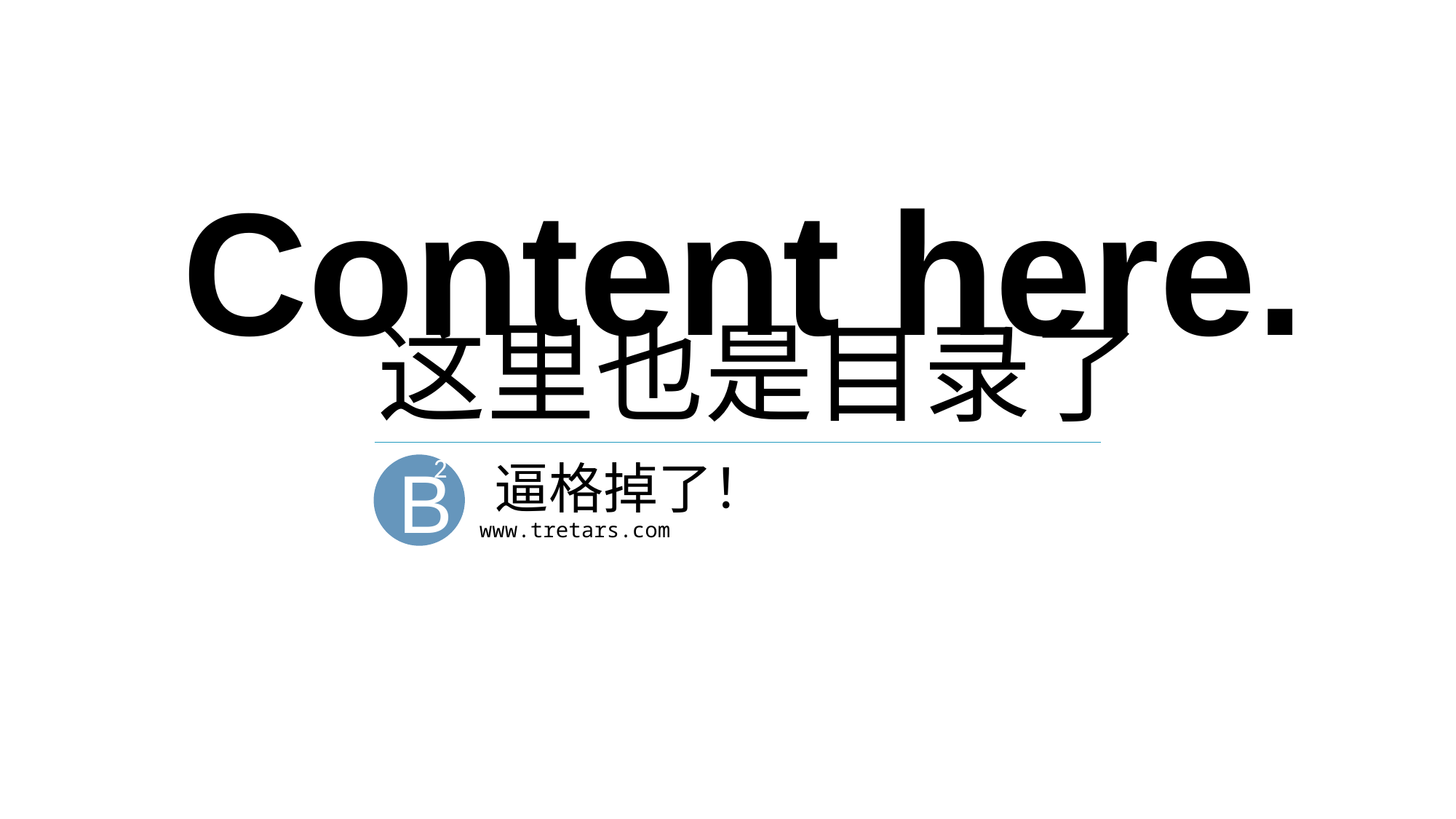

Content here.
这里也是目录了
2
B
逼格掉了！
www.tretars.com